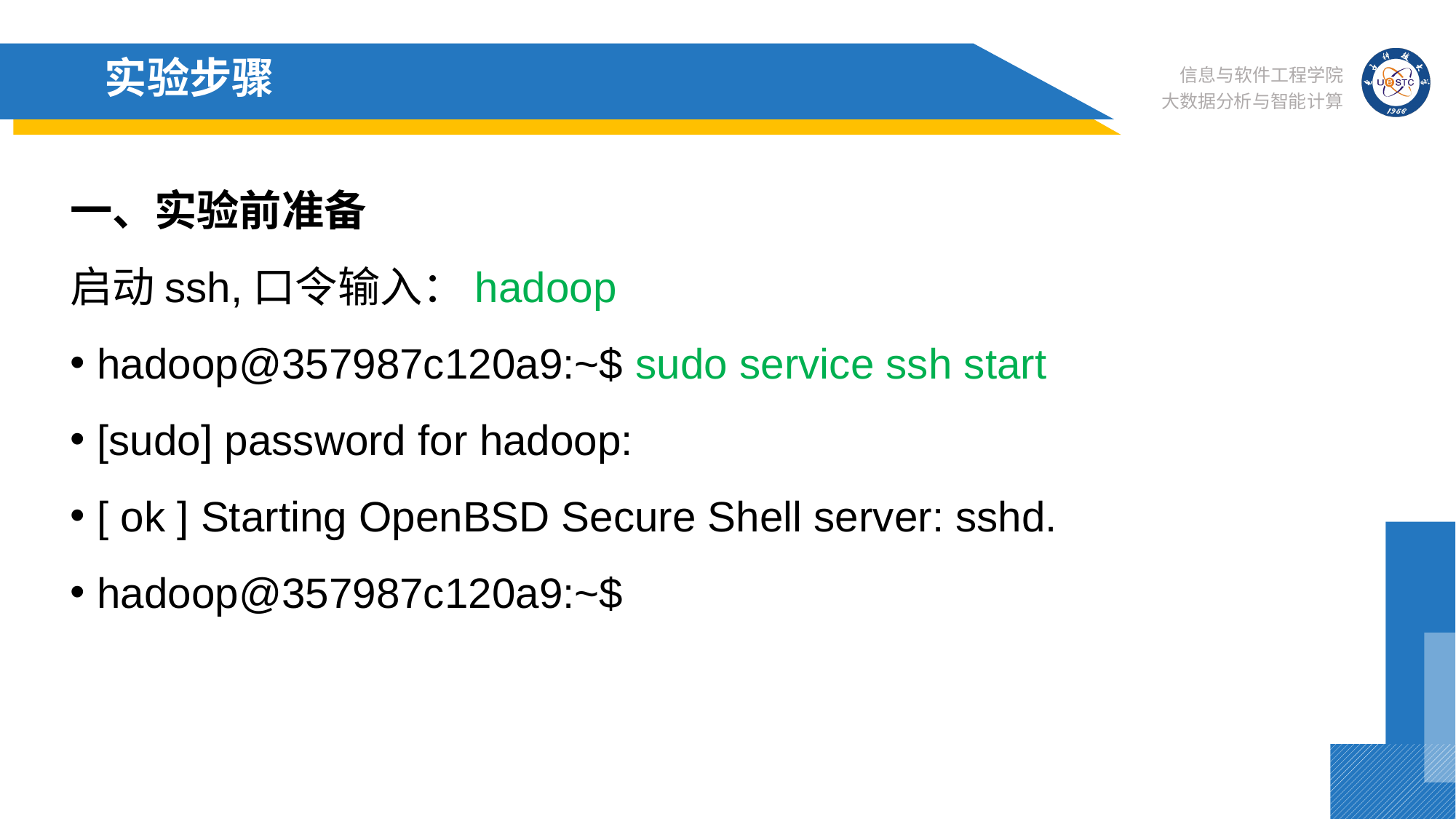

# 实验步骤
一、实验前准备
启动ssh,口令输入：hadoop
hadoop@357987c120a9:~$ sudo service ssh start
[sudo] password for hadoop:
[ ok ] Starting OpenBSD Secure Shell server: sshd.
hadoop@357987c120a9:~$